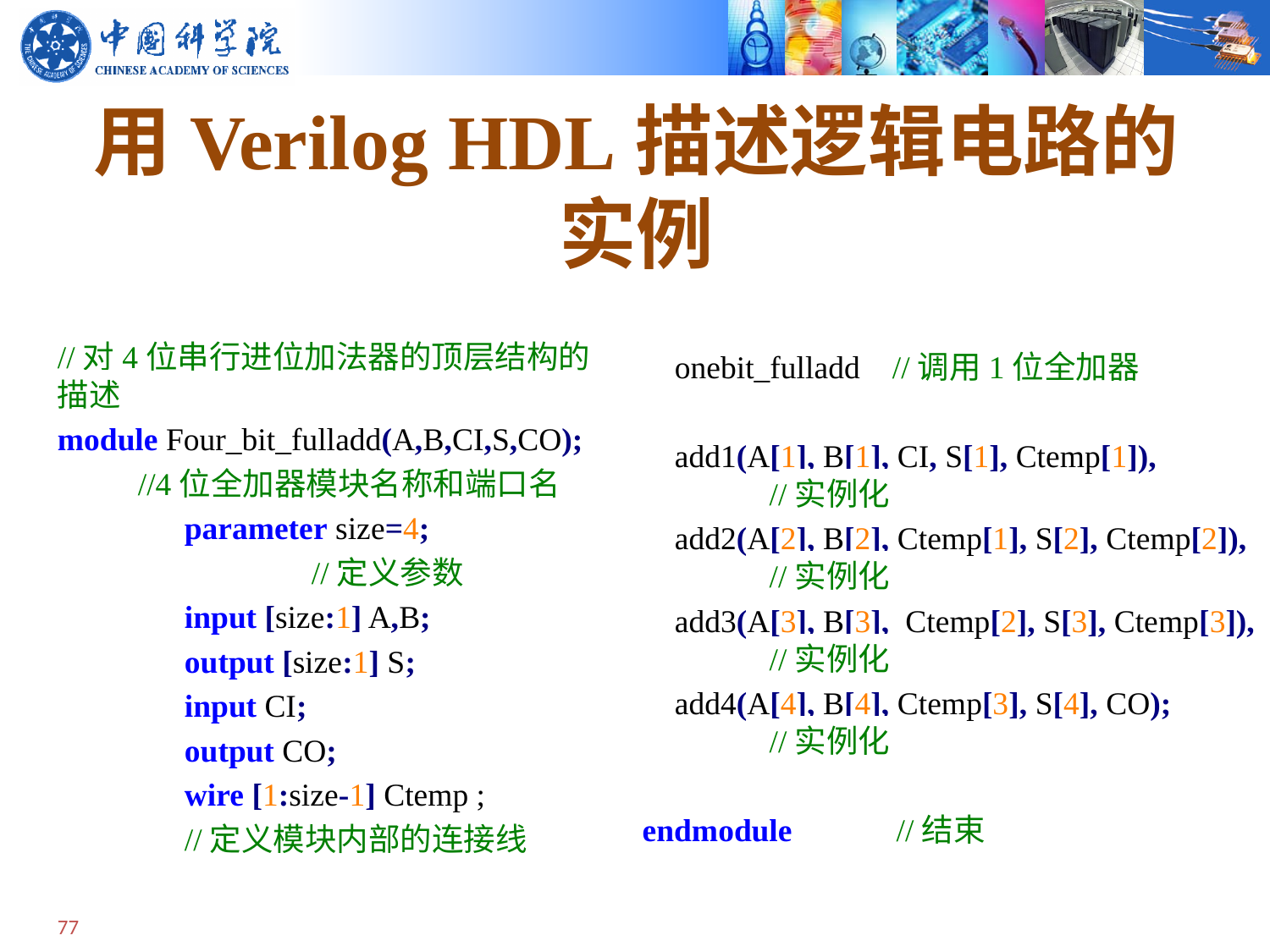

# 用Verilog HDL描述逻辑电路的实例

//对4位串行进位加法器的顶层结构的描述
module Four_bit_fulladd(A,B,CI,S,CO);
          //4位全加器模块名称和端口名
	parameter size=4;
		//定义参数
	input [size:1] A,B;
	output [size:1] S;
	input CI;
	output CO;
	wire [1:size-1] Ctemp ;
	//定义模块内部的连接线

    onebit_fulladd    //调用1位全加器

    add1(A[1], B[1], CI, S[1], Ctemp[1]), 	//实例化
    add2(A[2], B[2], Ctemp[1], S[2], Ctemp[2]), 	//实例化
    add3(A[3], B[3],  Ctemp[2], S[3], Ctemp[3]), 	//实例化
    add4(A[4], B[4], Ctemp[3], S[4], CO);	//实例化

endmodule	//结束